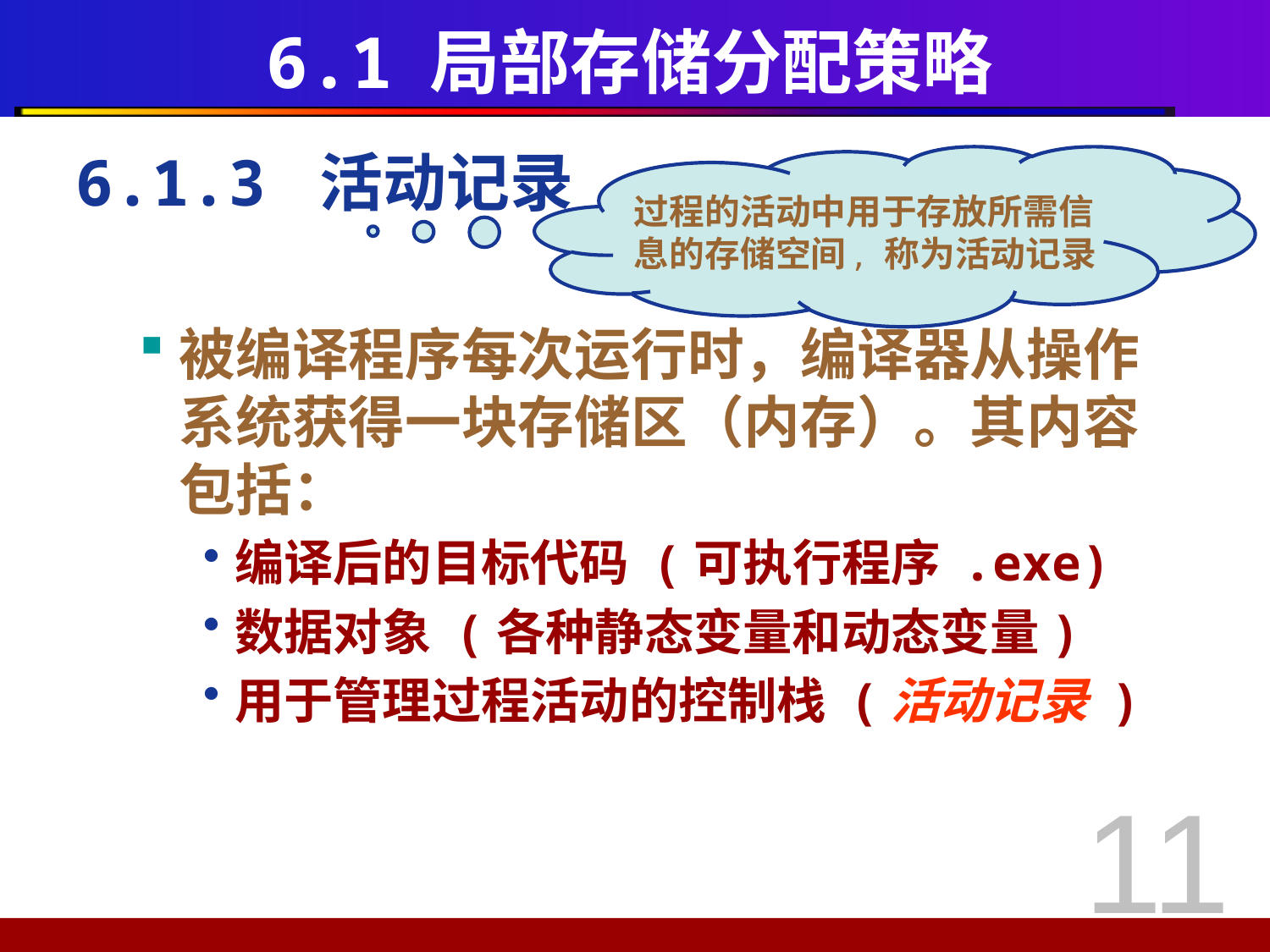

# 6.1 局部存储分配策略
6.1.3 活动记录

被编译程序每次运行时，编译器从操作系统获得一块存储区（内存）。其内容包括：
编译后的目标代码 (可执行程序 .exe)
数据对象 (各种静态变量和动态变量)
用于管理过程活动的控制栈 (活动记录 )

过程的活动中用于存放所需信息的存储空间, 称为活动记录
11